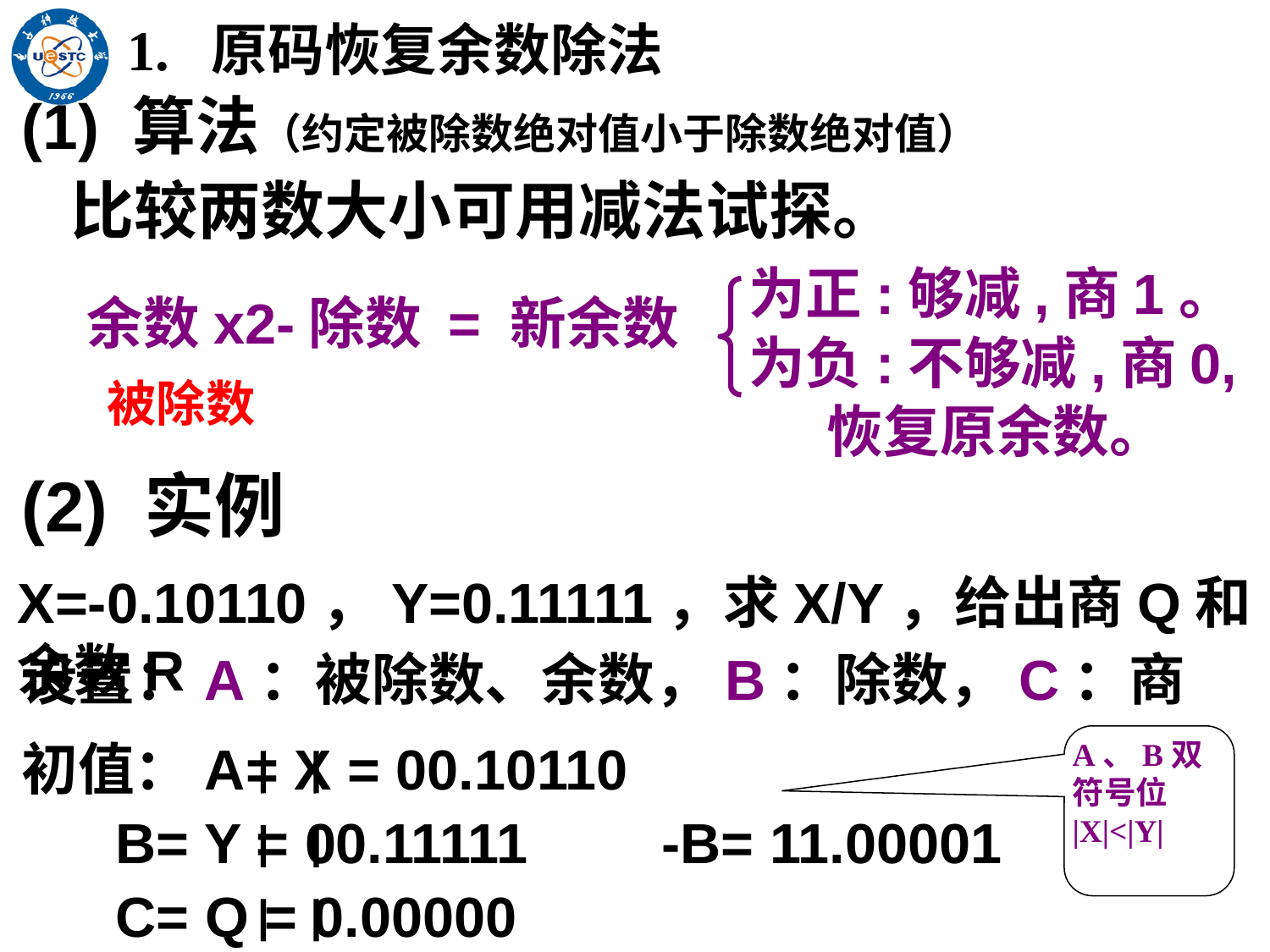

1.  原码恢复余数除法
(1) 算法（约定被除数绝对值小于除数绝对值）
  比较两数大小可用减法试探。
为正:够减,商1。
为负:不够减,商0,
     恢复原余数。

余数x2-除数 = 新余数
被除数
(2) 实例
X=-0.10110，Y=0.11111，求X/Y，给出商Q和余数R
设置：A：被除数、余数，B：除数，C：商
A、B双符号位
|X|<|Y|
初值：A= X = 00.10110

      B= Y = 00.11111

 -B= 11.00001
      C= Q = 0.00000